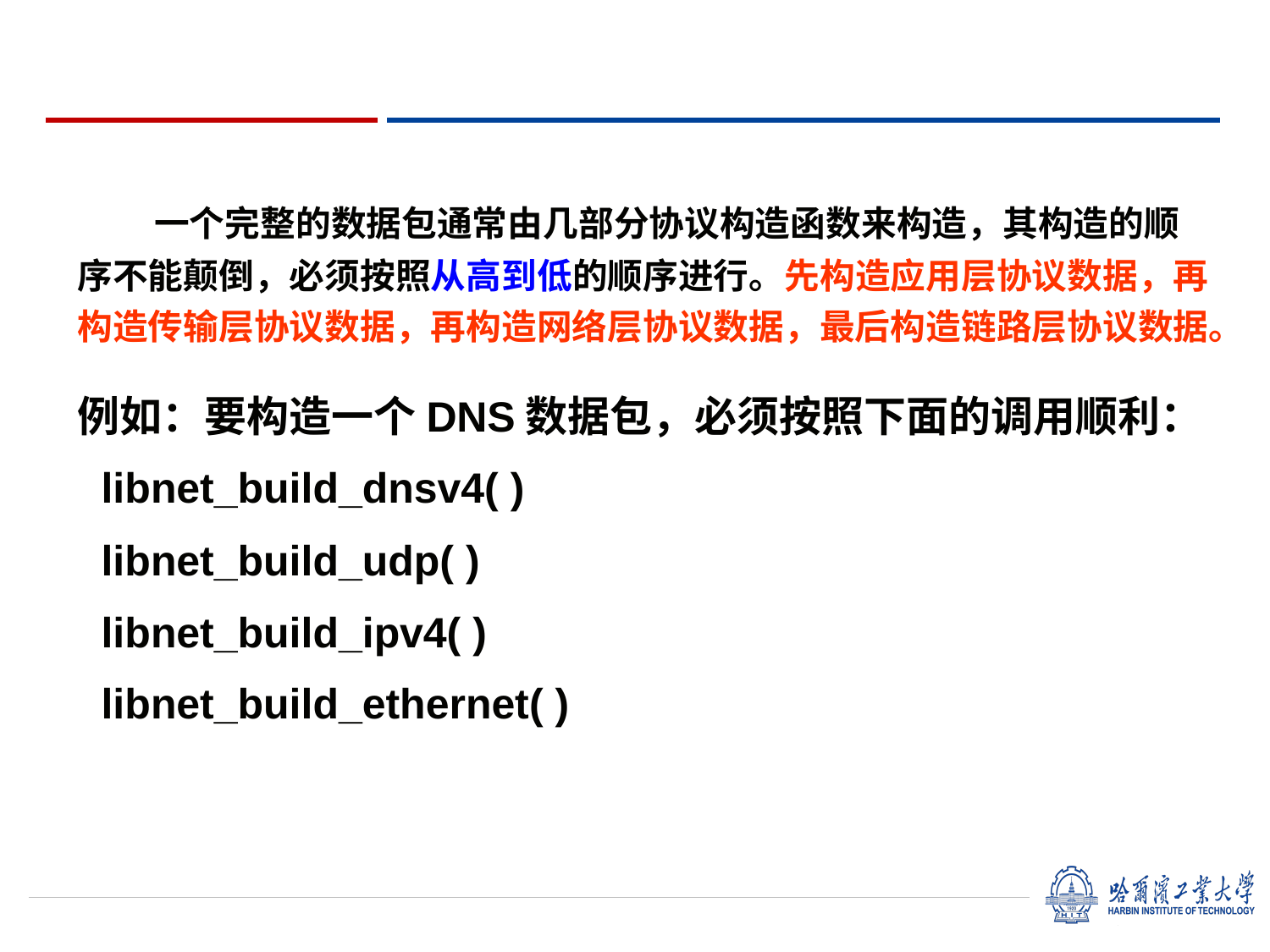

一个完整的数据包通常由几部分协议构造函数来构造，其构造的顺序不能颠倒，必须按照从高到低的顺序进行。先构造应用层协议数据，再构造传输层协议数据，再构造网络层协议数据，最后构造链路层协议数据。

例如：要构造一个DNS数据包，必须按照下面的调用顺利：
  libnet_build_dnsv4( )
  libnet_build_udp( )
  libnet_build_ipv4( )
  libnet_build_ethernet( )

82